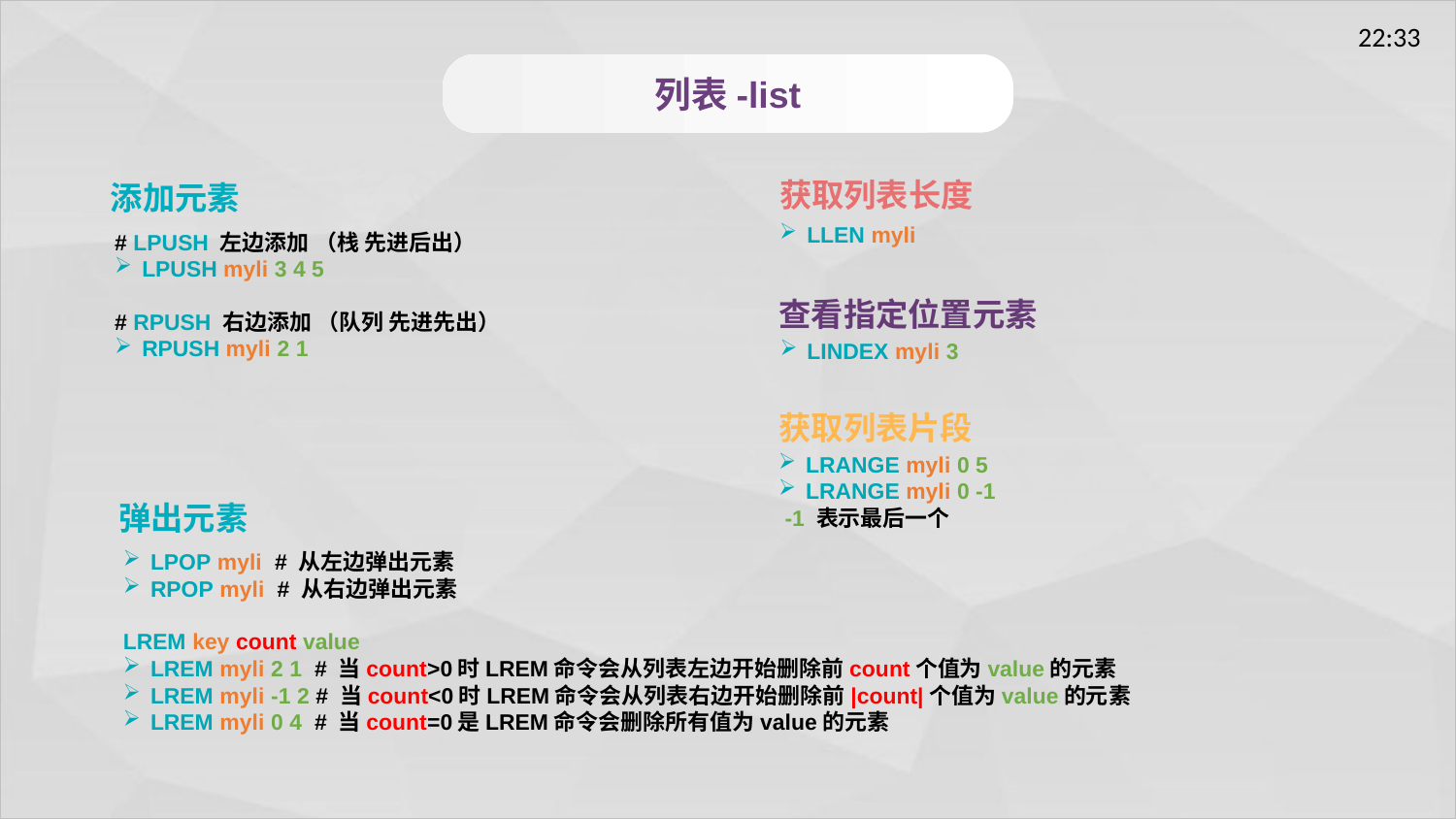

列表-list

获取列表长度
LLEN myli
添加元素
# LPUSH 左边添加 （栈 先进后出）
LPUSH myli 3 4 5

# RPUSH 右边添加 （队列 先进先出）
RPUSH myli 2 1
查看指定位置元素
LINDEX myli 3
获取列表片段
LRANGE myli 0 5
LRANGE myli 0 -1
 -1 表示最后一个
弹出元素
LPOP myli  # 从左边弹出元素
RPOP myli  # 从右边弹出元素

LREM key count value
LREM myli 2 1  # 当count>0时LREM命令会从列表左边开始删除前count个值为value的元素
LREM myli -1 2 # 当count<0时LREM命令会从列表右边开始删除前|count|个值为value的元素
LREM myli 0 4  # 当count=0是LREM命令会删除所有值为value的元素